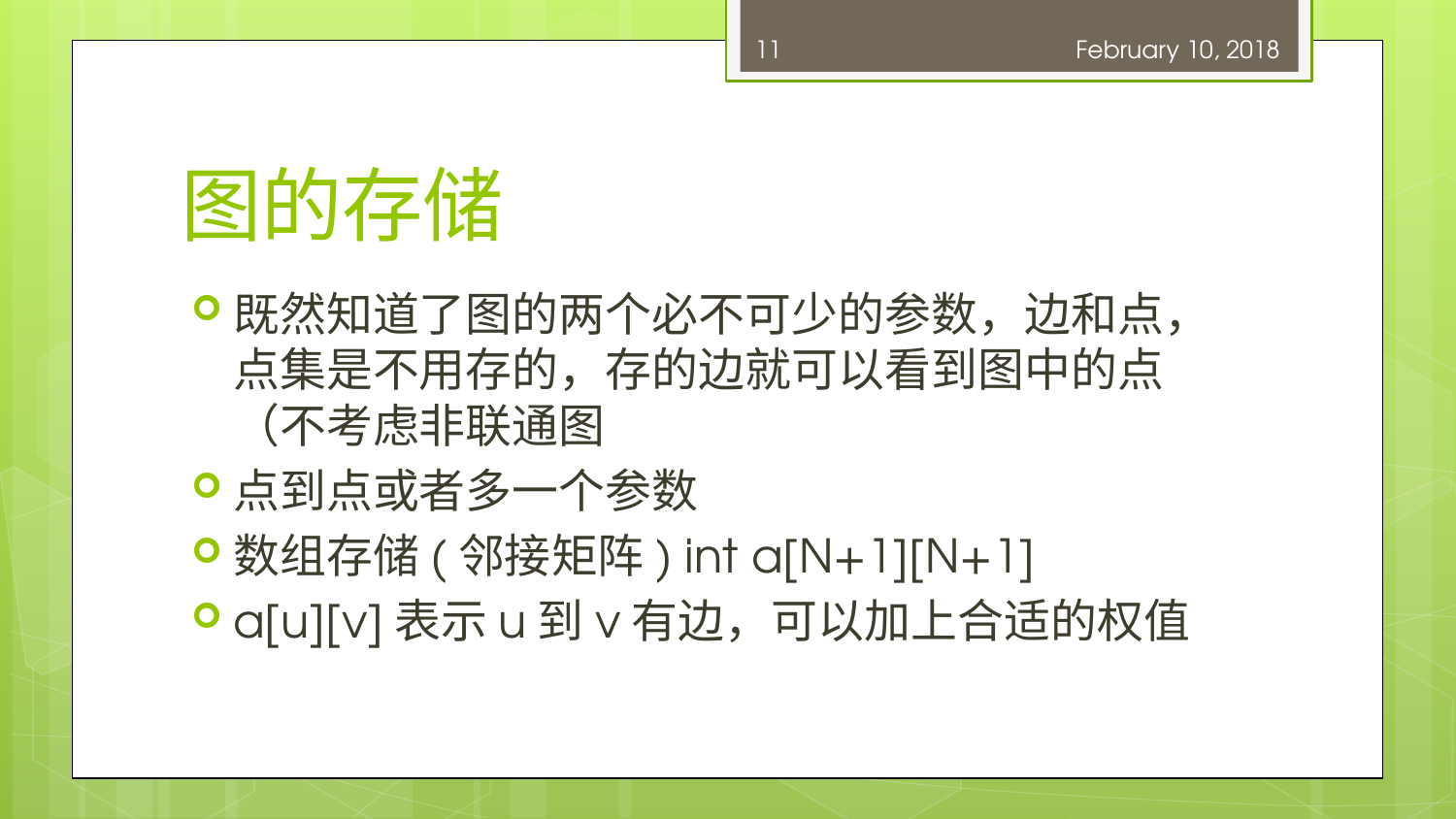

11
February 10, 2018
# 图的存储
既然知道了图的两个必不可少的参数，边和点，点集是不用存的，存的边就可以看到图中的点（不考虑非联通图
点到点或者多一个参数
数组存储(邻接矩阵) int a[N+1][N+1]
a[u][v]表示u到v有边，可以加上合适的权值